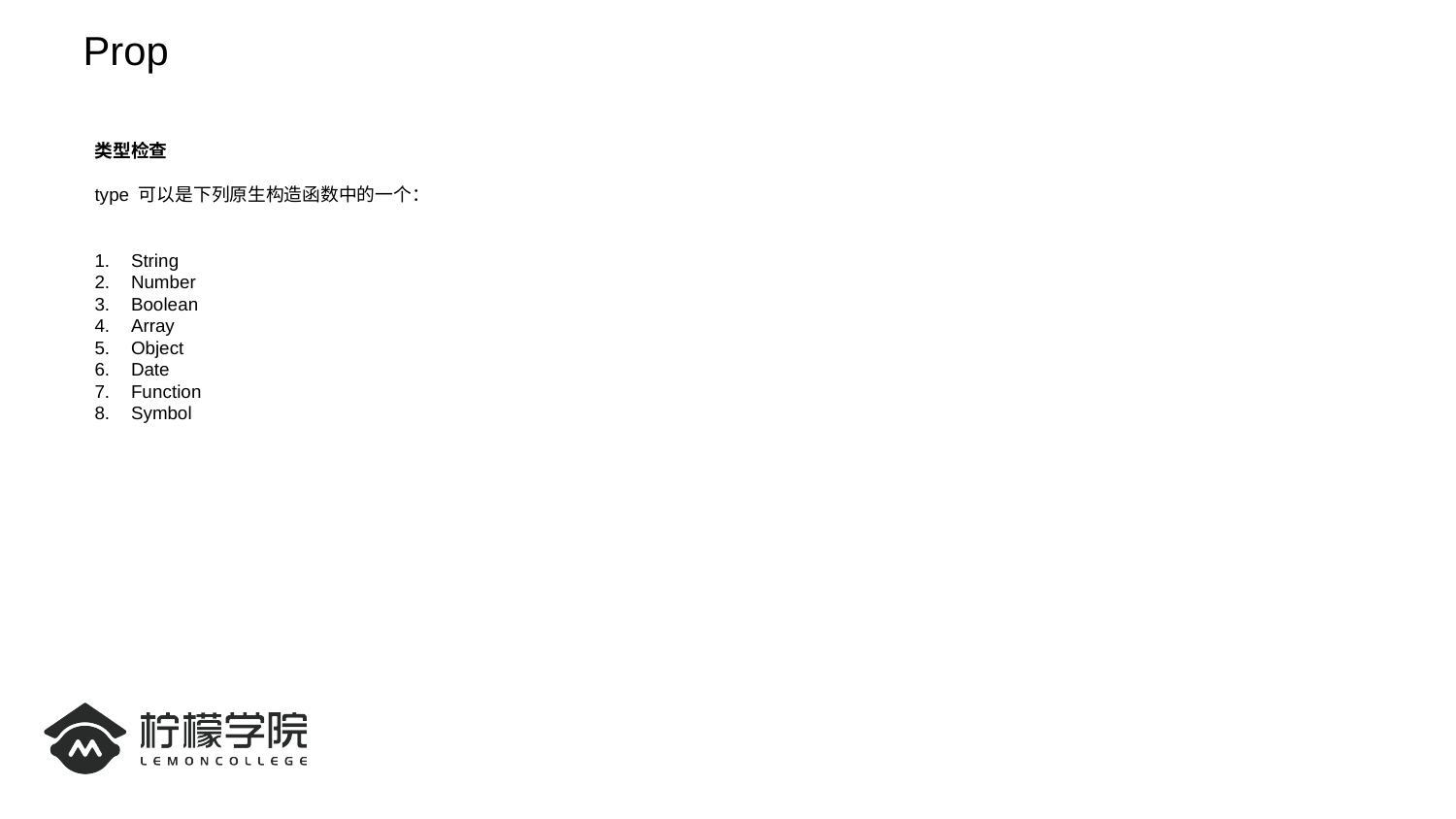

Prop

类型检查

type 可以是下列原生构造函数中的一个：

String
Number
Boolean
Array
Object
Date
Function
Symbol